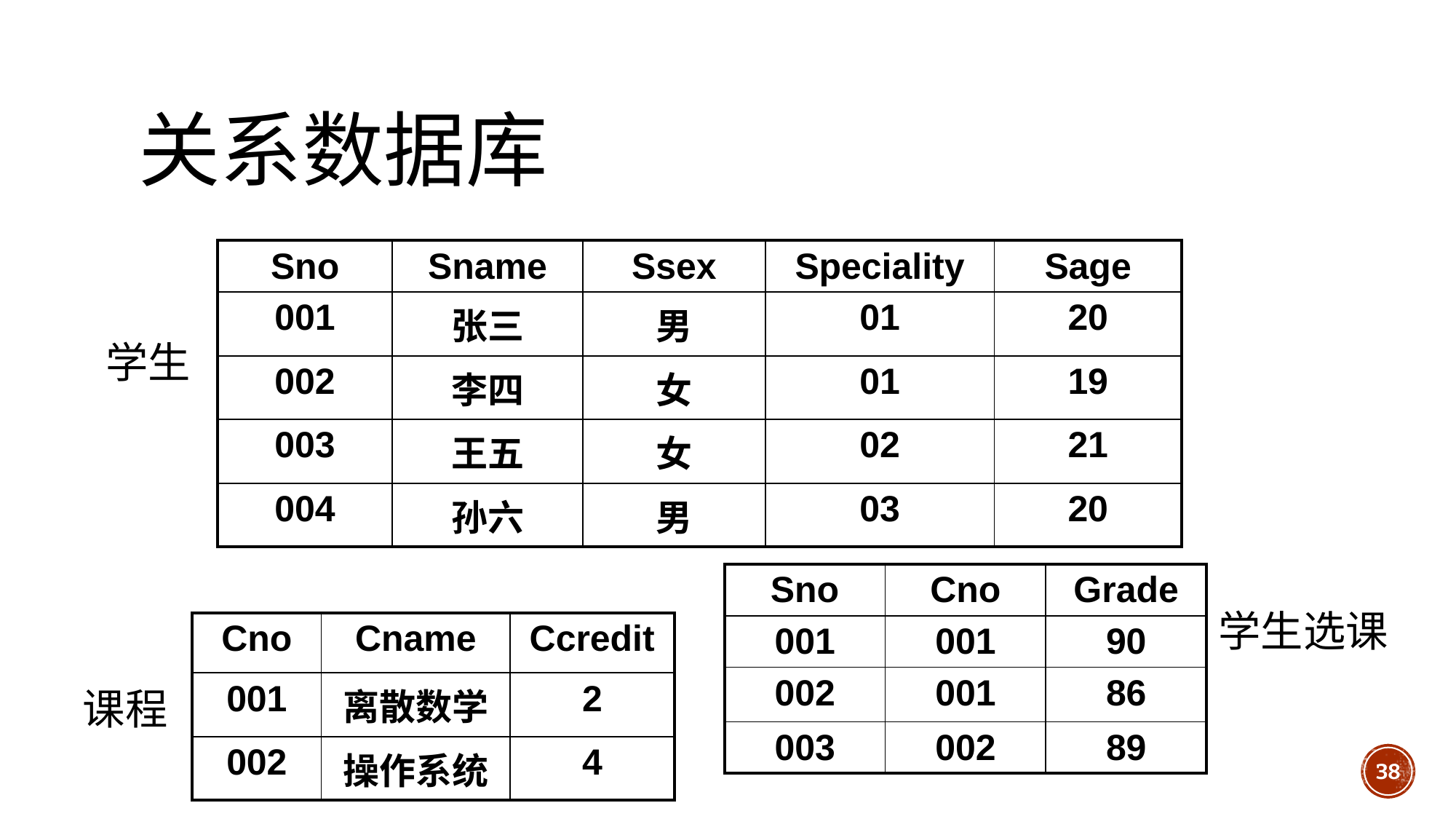

# 关系数据库
| Sno | Sname | Ssex | Speciality | Sage |
| --- | --- | --- | --- | --- |
| 001 | 张三 | 男 | 01 | 20 |
| 002 | 李四 | 女 | 01 | 19 |
| 003 | 王五 | 女 | 02 | 21 |
| 004 | 孙六 | 男 | 03 | 20 |
学生
| Sno | Cno | Grade |
| --- | --- | --- |
| 001 | 001 | 90 |
| 002 | 001 | 86 |
| 003 | 002 | 89 |
学生选课
| Cno | Cname | Ccredit |
| --- | --- | --- |
| 001 | 离散数学 | 2 |
| 002 | 操作系统 | 4 |
课程
38